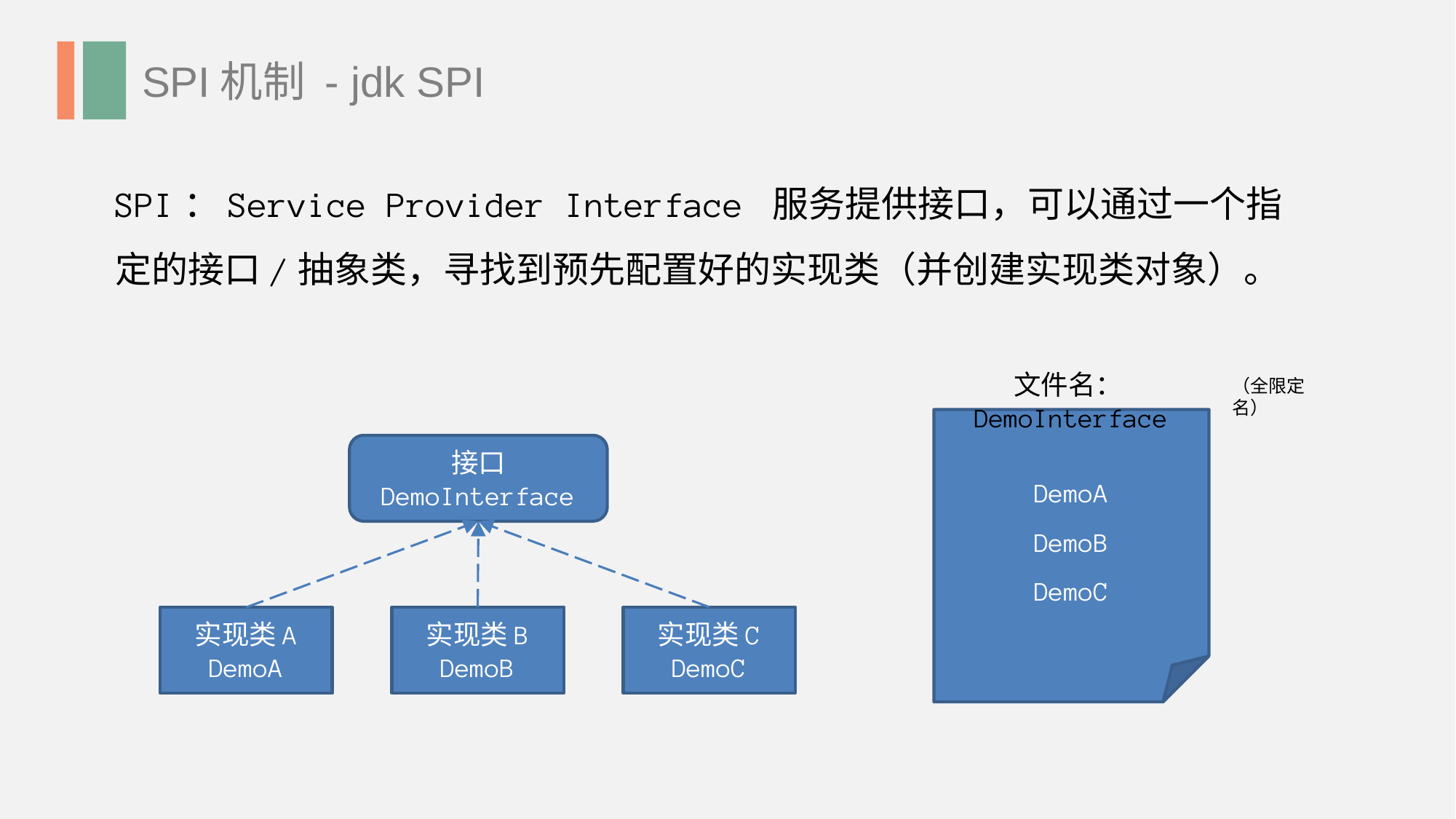

SPI机制 - jdk SPI
SPI：Service Provider Interface 服务提供接口，可以通过一个指定的接口/抽象类，寻找到预先配置好的实现类（并创建实现类对象）。
文件名：DemoInterface
（全限定名）
DemoA
DemoB
DemoC
接口
DemoInterface
实现类B
DemoB
实现类C
DemoC
实现类A
DemoA